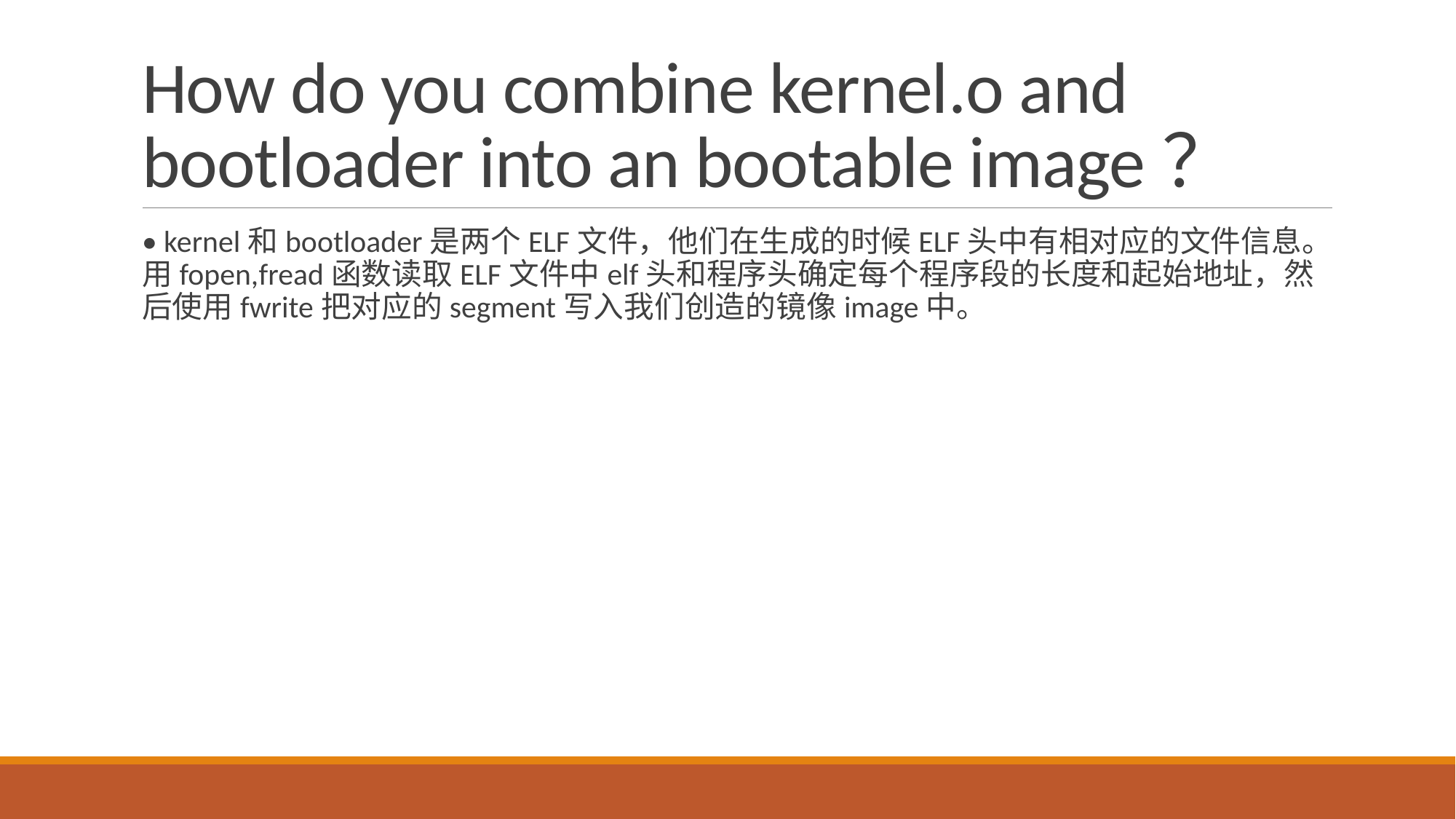

# How do you combine kernel.o and bootloader into an bootable image？
• kernel和bootloader是两个ELF文件，他们在生成的时候ELF头中有相对应的文件信息。用fopen,fread函数读取ELF文件中elf头和程序头确定每个程序段的长度和起始地址，然后使用fwrite把对应的segment写入我们创造的镜像image中。